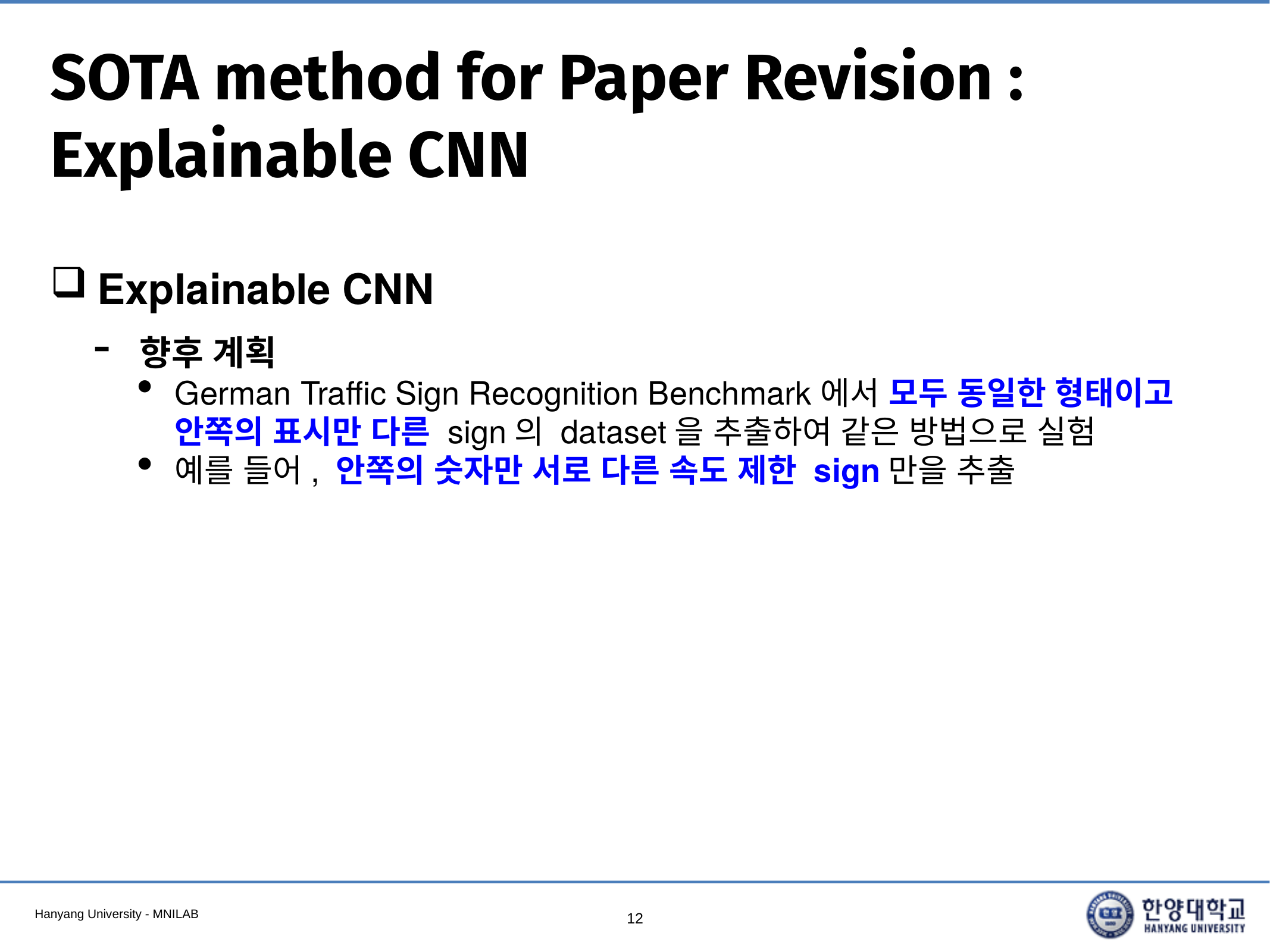

# SOTA method for Paper Revision : Explainable CNN
Explainable CNN
향후 계획
German Traffic Sign Recognition Benchmark에서 모두 동일한 형태이고 안쪽의 표시만 다른 sign의 dataset을 추출하여 같은 방법으로 실험
예를 들어, 안쪽의 숫자만 서로 다른 속도 제한 sign만을 추출
12